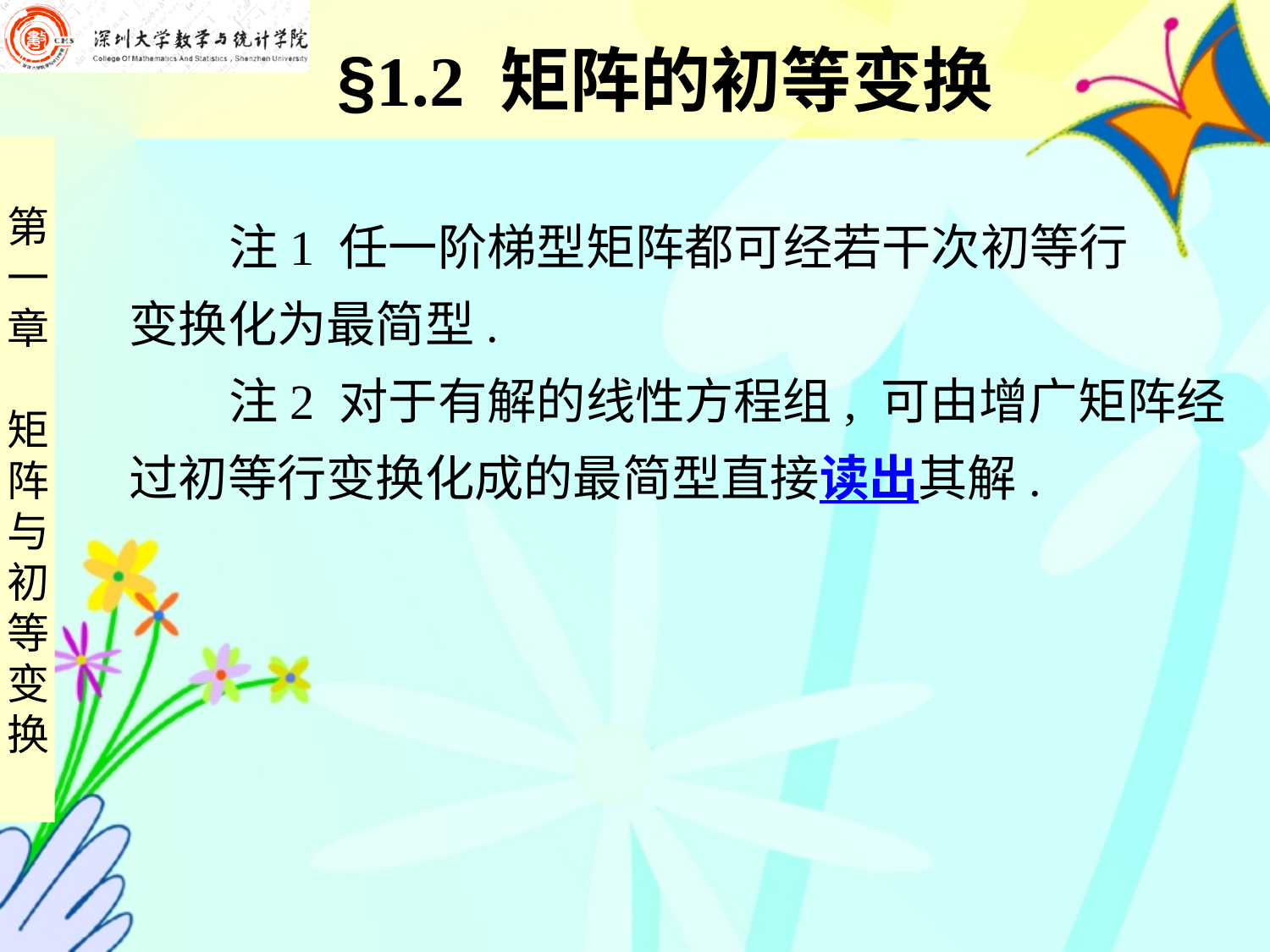

§1.2 矩阵的初等变换
        注1 任一阶梯型矩阵都可经若干次初等行
变换化为最简型.
        注2 对于有解的线性方程组, 可由增广矩阵经
过初等行变换化成的最简型直接读出其解.